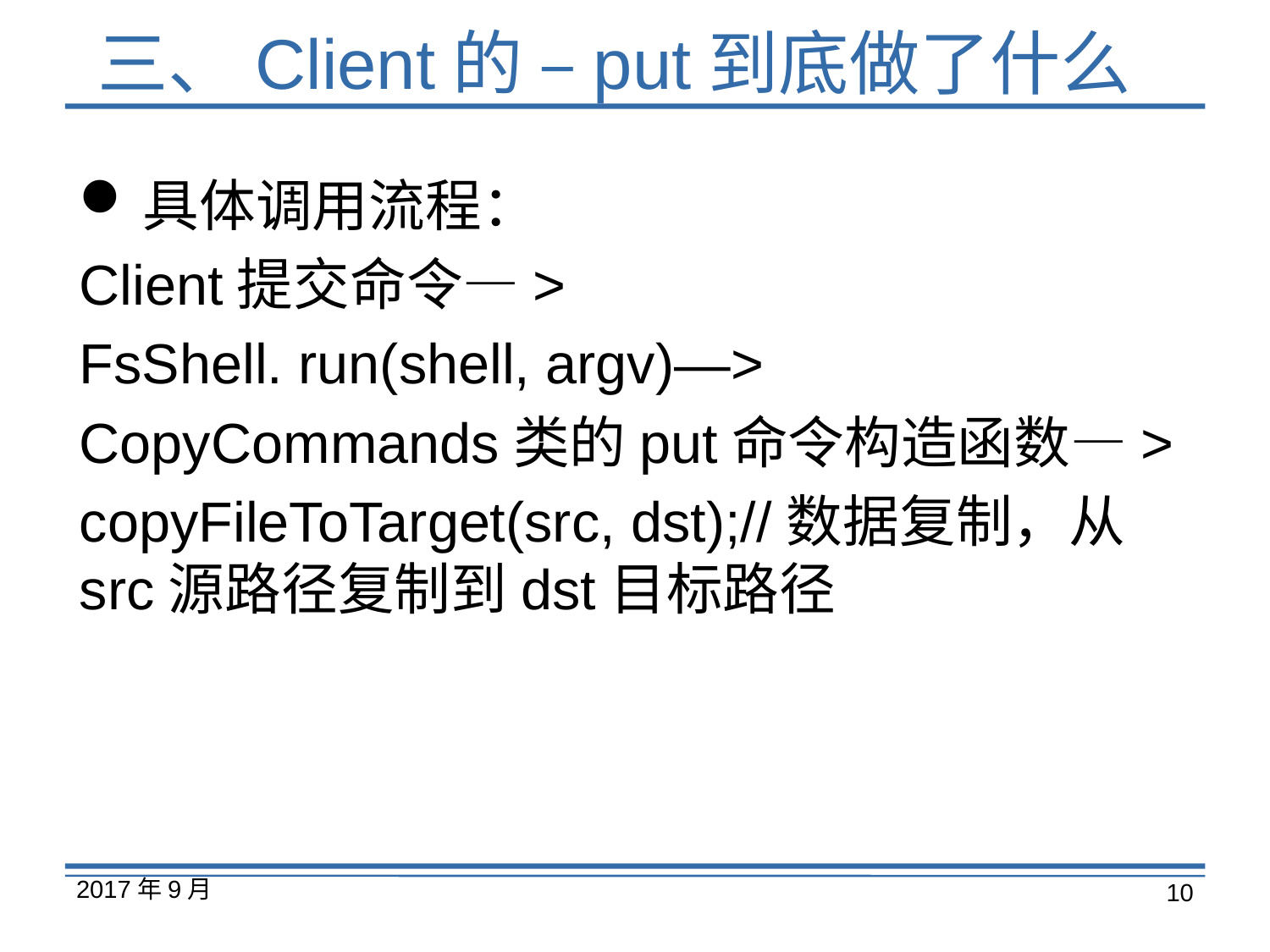

# 三、Client的 –put到底做了什么

具体调用流程：
Client提交命令—>
FsShell. run(shell, argv)—>
CopyCommands类的put命令构造函数—>
copyFileToTarget(src, dst);//数据复制，从src源路径复制到dst目标路径

2017年9月
10